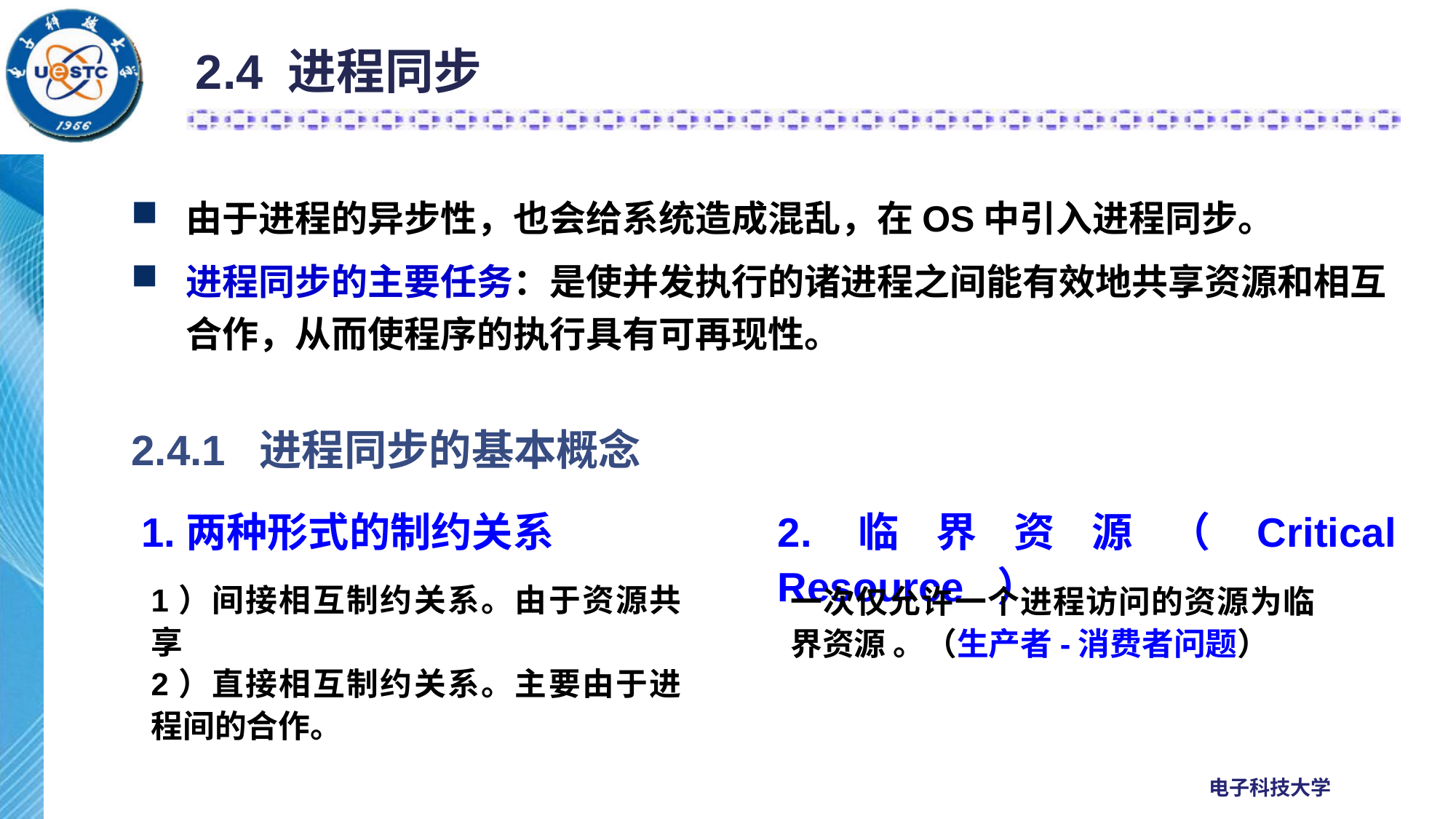

2.4 进程同步
由于进程的异步性，也会给系统造成混乱，在OS中引入进程同步。
进程同步的主要任务：是使并发执行的诸进程之间能有效地共享资源和相互合作，从而使程序的执行具有可再现性。

2.4.1  进程同步的基本概念
1.两种形式的制约关系
2.临界资源（Critical  Resource  ）
1）间接相互制约关系。由于资源共享
2）直接相互制约关系。主要由于进程间的合作。
一次仅允许一个进程访问的资源为临界资源 。（生产者-消费者问题）